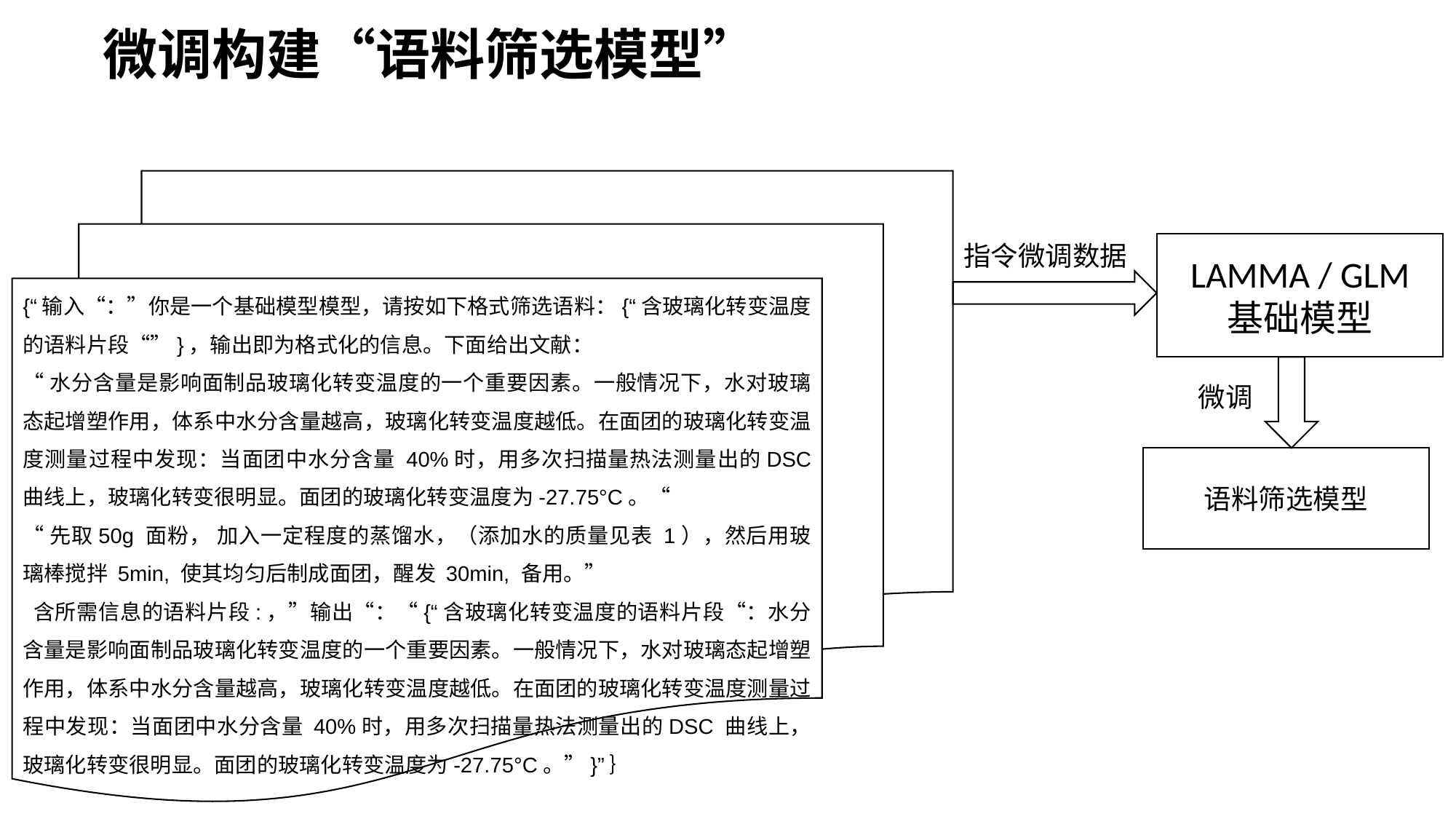

# 微调构建“语料筛选模型”
{“输入“：”你是一个基础模型模型，请按如下格式筛选语料：{“含玻璃化转变温度的语料片段“”}，输出即为格式化的信息。下面给出文献：
“水分含量是影响面制品玻璃化转变温度的一个重要因素。一般情况下，水对玻璃态起增塑作用，体系中水分含量越高，玻璃化转变温度越低。在面团的玻璃化转变温度测量过程中发现：当面团中水分含量 40%时，用多次扫描量热法测量出的DSC 曲线上，玻璃化转变很明显。面团的玻璃化转变温度为-27.75°C。“
“先取50g 面粉， 加入一定程度的蒸馏水，（添加水的质量见表 1），然后用玻璃棒搅拌 5min, 使其均匀后制成面团，醒发 30min, 备用。”
 含所需信息的语料片段:，”输出“：“{“含玻璃化转变温度的语料片段“：水分含量是影响面制品玻璃化转变温度的一个重要因素。一般情况下，水对玻璃态起增塑作用，体系中水分含量越高，玻璃化转变温度越低。在面团的玻璃化转变温度测量过程中发现：当面团中水分含量 40%时，用多次扫描量热法测量出的DSC 曲线上，玻璃化转变很明显。面团的玻璃化转变温度为-27.75°C。”}”｝
指令微调数据
LAMMA / GLM
基础模型

微调
语料筛选模型